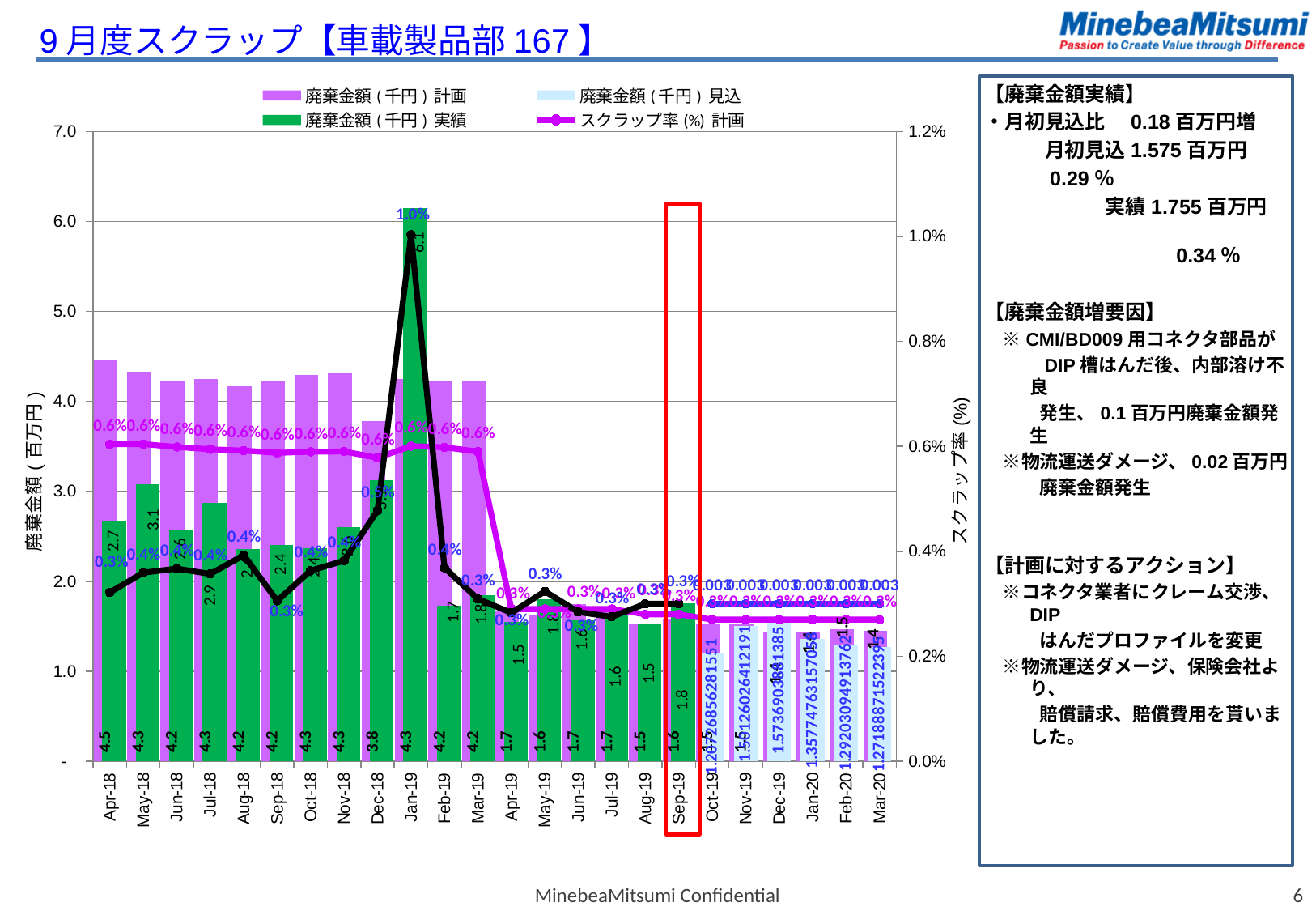

9月度スクラップ【車載製品部167】

### Chart

| Category | 廃棄金額(千円) 計画 | 廃棄金額(千円) 見込 | 廃棄金額(千円) 実績 | スクラップ率(%) 計画 | スクラップ率(%) 見込 | スクラップ率(%) 実績 |
|---|---|---|---|---|---|---|
| 43191 | 4.4639999999999995 | None | 2.663 | 0.006040456444168402 | None | 0.003217166598006405 |
| 43221 | 4.33 | None | 3.082 | 0.006043974450598537 | None | 0.003593381276175029 |
| 43252 | 4.231 | None | 2.574 | 0.005987854463010743 | None | 0.0036704312114989824 |
| 43282 | 4.251 | None | 2.8749999999999987 | 0.005944573252077316 | None | 0.003568923674687962 |
| 43313 | 4.1669999999999945 | None | 2.3609999999999998 | 0.00592012729623369 | None | 0.003924456294089879 |
| 43344 | 4.2239999999999975 | None | 2.404 | 0.00587611742218736 | None | 0.0030576294468539805 |
| 43374 | 4.291 | None | 2.3719999999999977 | 0.005897681885279032 | None | 0.0036322486099605077 |
| 43405 | 4.3139999999999965 | None | 2.605 | 0.005902635251621382 | None | 0.003820589236058153 |
| 43435 | 3.7800000000000002 | None | 3.126 | 0.005781381199498959 | None | 0.004775610471511341 |
| 43466 | 4.252 | None | 6.1429999999999945 | 0.006005658200082212 | None | 0.01003005915498018 |
| 43497 | 4.229 | None | 1.728999999999998 | 0.00598175627985398 | None | 0.0036871961102107054 |
| 43525 | 4.234 | None | 1.849 | 0.005901037071725343 | None | 0.003091906028798705 |
| 43556 | 1.66742754002 | None | 1.5489999999999982 | 0.0029 | None | 0.0028283713584034125 |
| 43586 | 1.6257472679799998 | None | 1.7989999999999982 | 0.0029 | None | 0.003238056663984248 |
| 43617 | 1.7452782459199976 | None | 1.564 | 0.0029 | None | 0.002843593118735467 |
| 43647 | 1.65293227572 | None | 1.6433132699923005 | 0.0029 | None | 0.0027528338816324577 |
| 43678 | 1.5270181788400001 | None | 1.5209999999999981 | 0.0028000000000000034 | None | 0.003000000000000004 |
| 43709 | 1.5762708808 | None | 1.754999999999998 | 0.0028000000000000034 | None | 0.003000000000000004 |
| 43739 | 1.5260301403365601 | 1.207268562815506 | None | 0.002700000000000004 | 0.003000000000000004 | None |
| 43770 | 1.5251300748759602 | 1.5012602641219115 | None | 0.002700000000000004 | 0.003000000000000004 | None |
| 43800 | 1.4299724104122598 | 1.5736903881385038 | None | 0.002700000000000004 | 0.003000000000000004 | None |
| 43831 | 1.4323438885656599 | 1.357747631570578 | None | 0.002700000000000004 | 0.003000000000000004 | None |
| 43862 | 1.4637269930196561 | 1.292030949137622 | None | 0.002700000000000004 | 0.003000000000000004 | None |
| 43891 | 1.4499605806608598 | 1.2718887152239498 | None | 0.002700000000000004 | 0.003000000000000004 | None |
【廃棄金額実績】
・月初見込比　0.18百万円増
　　　月初見込1.575百万円
　　　0.29％
　　　　　　実績1.755百万円　　　　　　　　　　　　　　　　　　　　0.34％

【廃棄金額増要因】
　※CMI/BD009用コネクタ部品が
　　　DIP槽はんだ後、内部溶け不良
　　　発生、0.1百万円廃棄金額発生
　※物流運送ダメージ、0.02百万円
　　　廃棄金額発生

【計画に対するアクション】
　※コネクタ業者にクレーム交渉、DIP
　　　はんだプロファイルを変更
　※物流運送ダメージ、保険会社より、
　　　賠償請求、賠償費用を貰いました。

MinebeaMitsumi Confidential
6